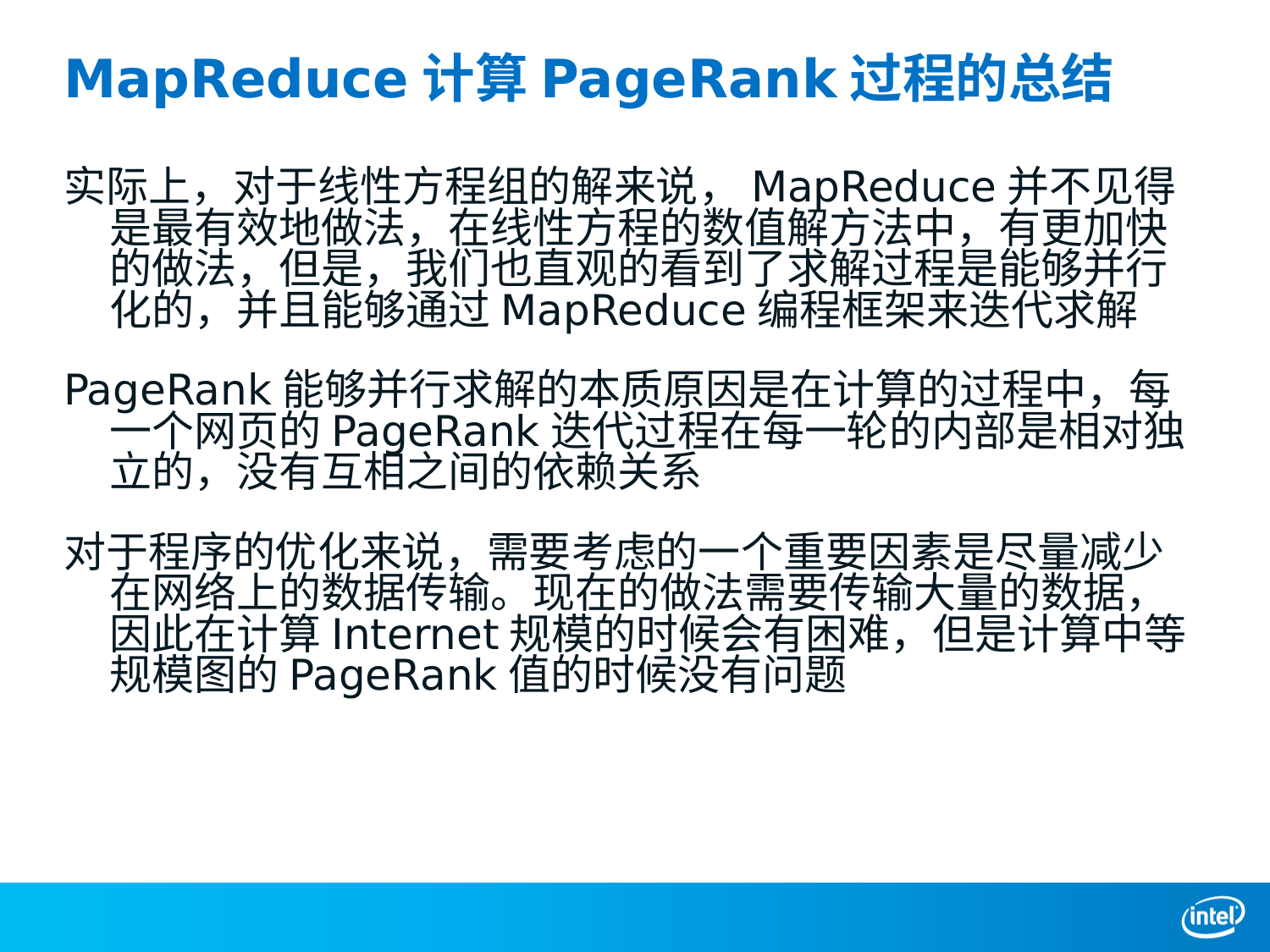

# MapReduce计算PageRank过程的总结
实际上，对于线性方程组的解来说，MapReduce并不见得是最有效地做法，在线性方程的数值解方法中，有更加快的做法，但是，我们也直观的看到了求解过程是能够并行化的，并且能够通过MapReduce编程框架来迭代求解
PageRank能够并行求解的本质原因是在计算的过程中，每一个网页的PageRank迭代过程在每一轮的内部是相对独立的，没有互相之间的依赖关系
对于程序的优化来说，需要考虑的一个重要因素是尽量减少在网络上的数据传输。现在的做法需要传输大量的数据，因此在计算Internet规模的时候会有困难，但是计算中等规模图的PageRank值的时候没有问题